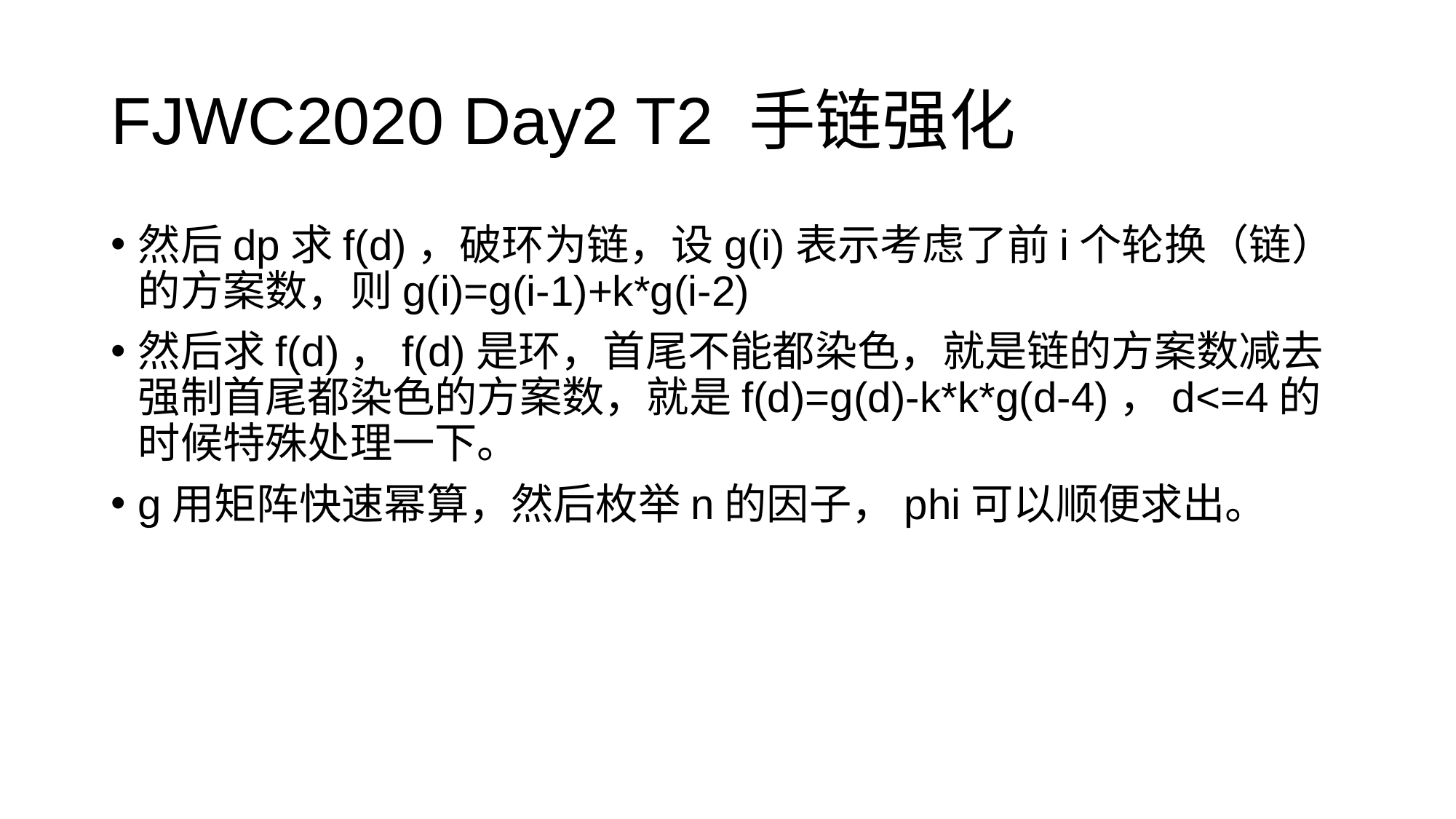

# FJWC2020 Day2 T2 手链强化
然后dp求f(d)，破环为链，设g(i)表示考虑了前i个轮换（链）的方案数，则g(i)=g(i-1)+k*g(i-2)
然后求f(d)，f(d)是环，首尾不能都染色，就是链的方案数减去强制首尾都染色的方案数，就是f(d)=g(d)-k*k*g(d-4)，d<=4的时候特殊处理一下。
g用矩阵快速幂算，然后枚举n的因子，phi可以顺便求出。